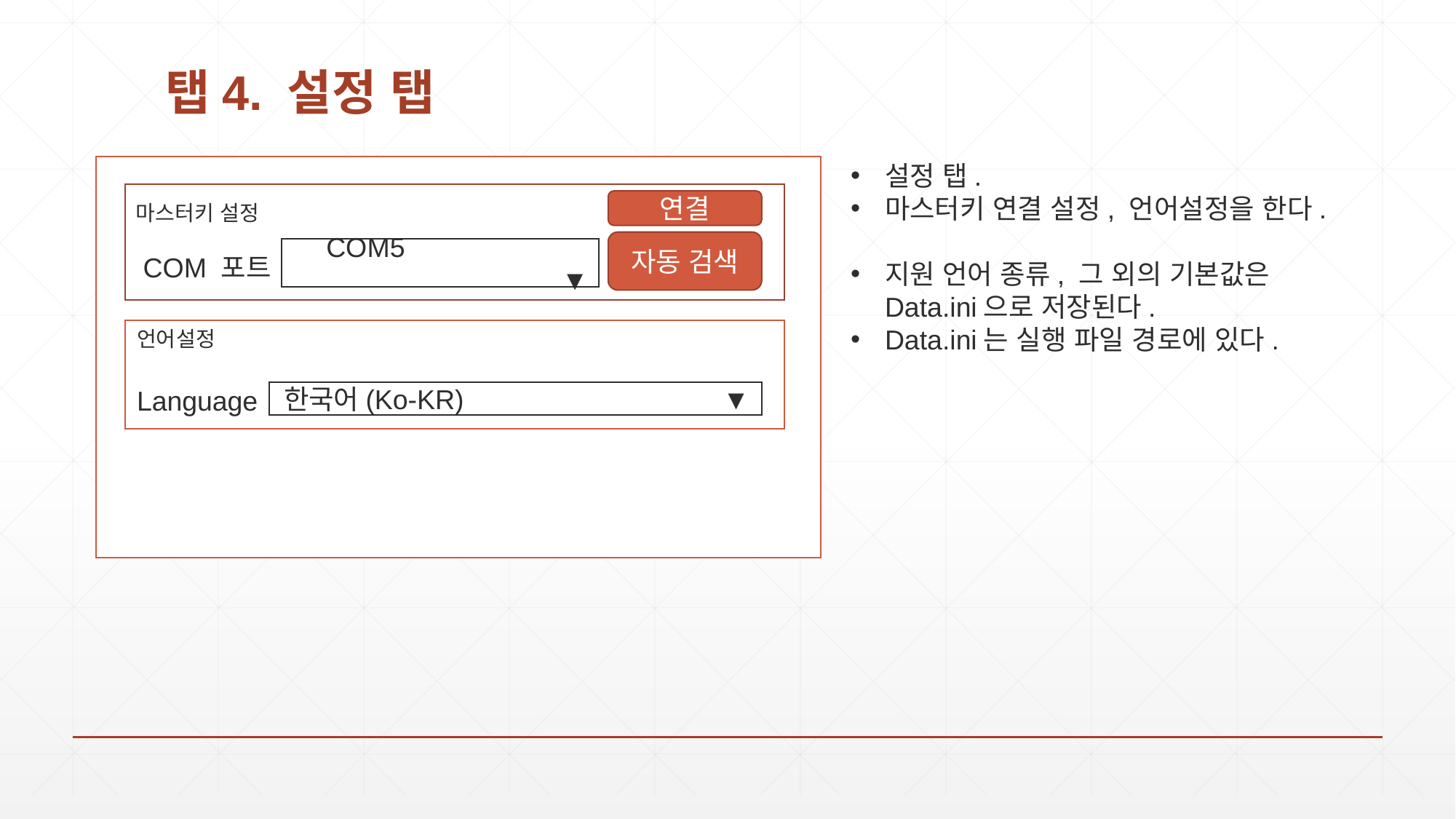

# 탭4. 설정 탭
설정 탭.
마스터키 연결 설정, 언어설정을 한다.

지원 언어 종류, 그 외의 기본값은 Data.ini으로 저장된다.
Data.ini는 실행 파일 경로에 있다.

연결
마스터키 설정

 COM 포트
자동 검색
COM5                         ▼
언어설정

Language

한국어(Ko-KR)                                  ▼